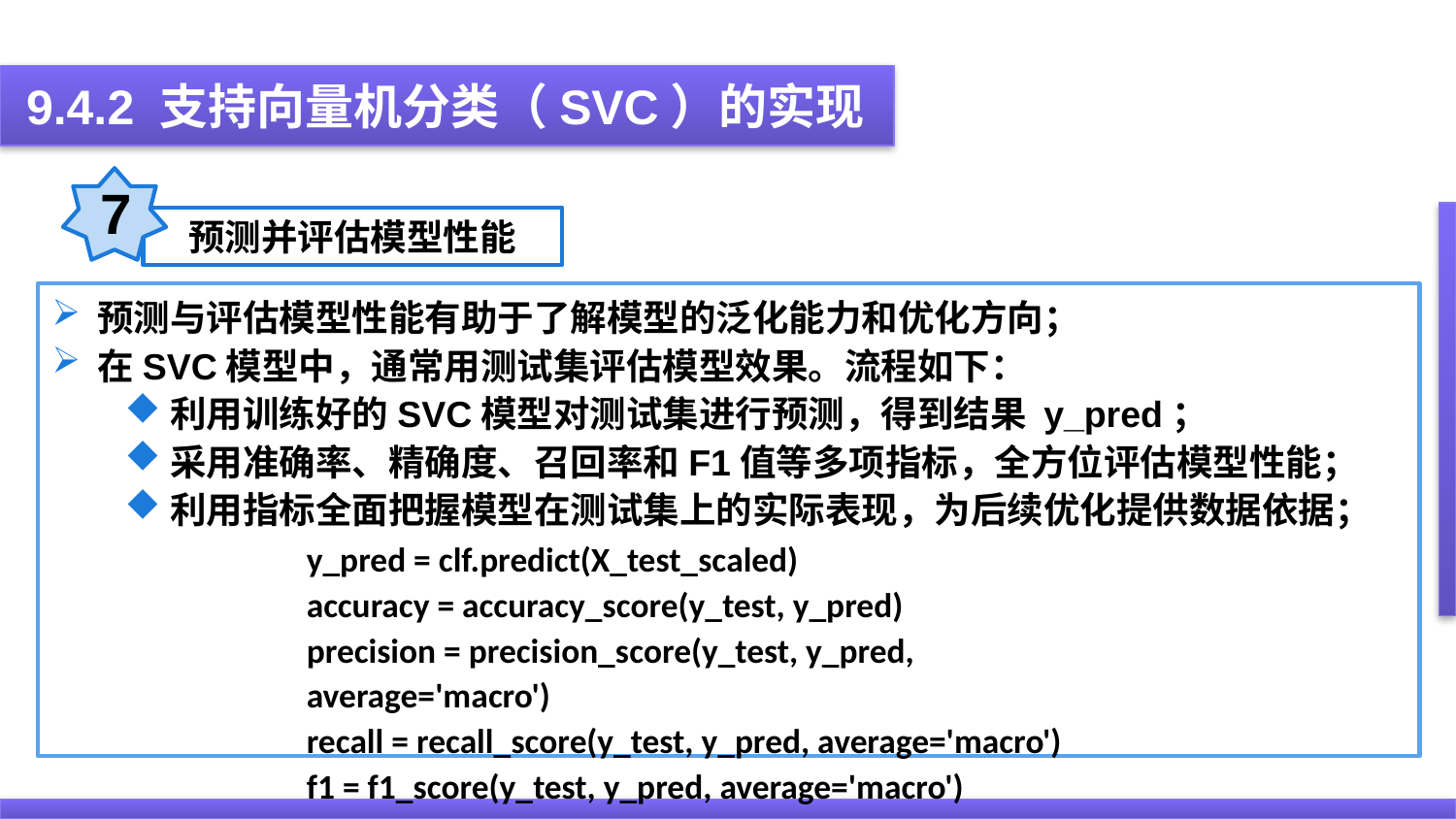

9.4.2 支持向量机分类（SVC）的实现
7
预测并评估模型性能
预测与评估模型性能有助于了解模型的泛化能力和优化方向；
在SVC模型中，通常用测试集评估模型效果。流程如下：
利用训练好的SVC模型对测试集进行预测，得到结果 y_pred；
采用准确率、精确度、召回率和F1值等多项指标，全方位评估模型性能；
利用指标全面把握模型在测试集上的实际表现，为后续优化提供数据依据；

y_pred = clf.predict(X_test_scaled)
accuracy = accuracy_score(y_test, y_pred)
precision = precision_score(y_test, y_pred, average='macro')
recall = recall_score(y_test, y_pred, average='macro')
f1 = f1_score(y_test, y_pred, average='macro')